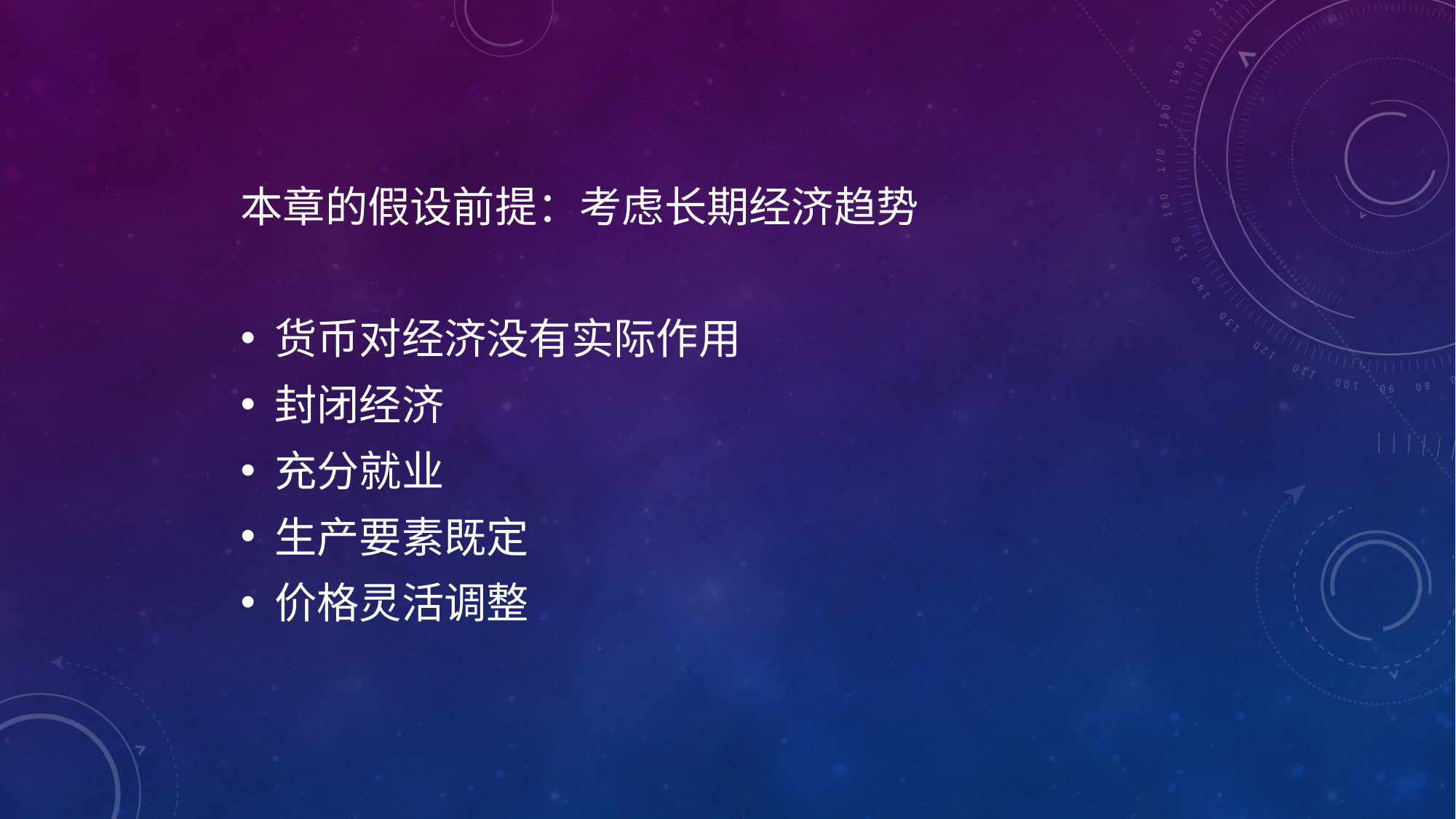

本章的假设前提：考虑长期经济趋势

货币对经济没有实际作用
封闭经济
充分就业
生产要素既定
价格灵活调整